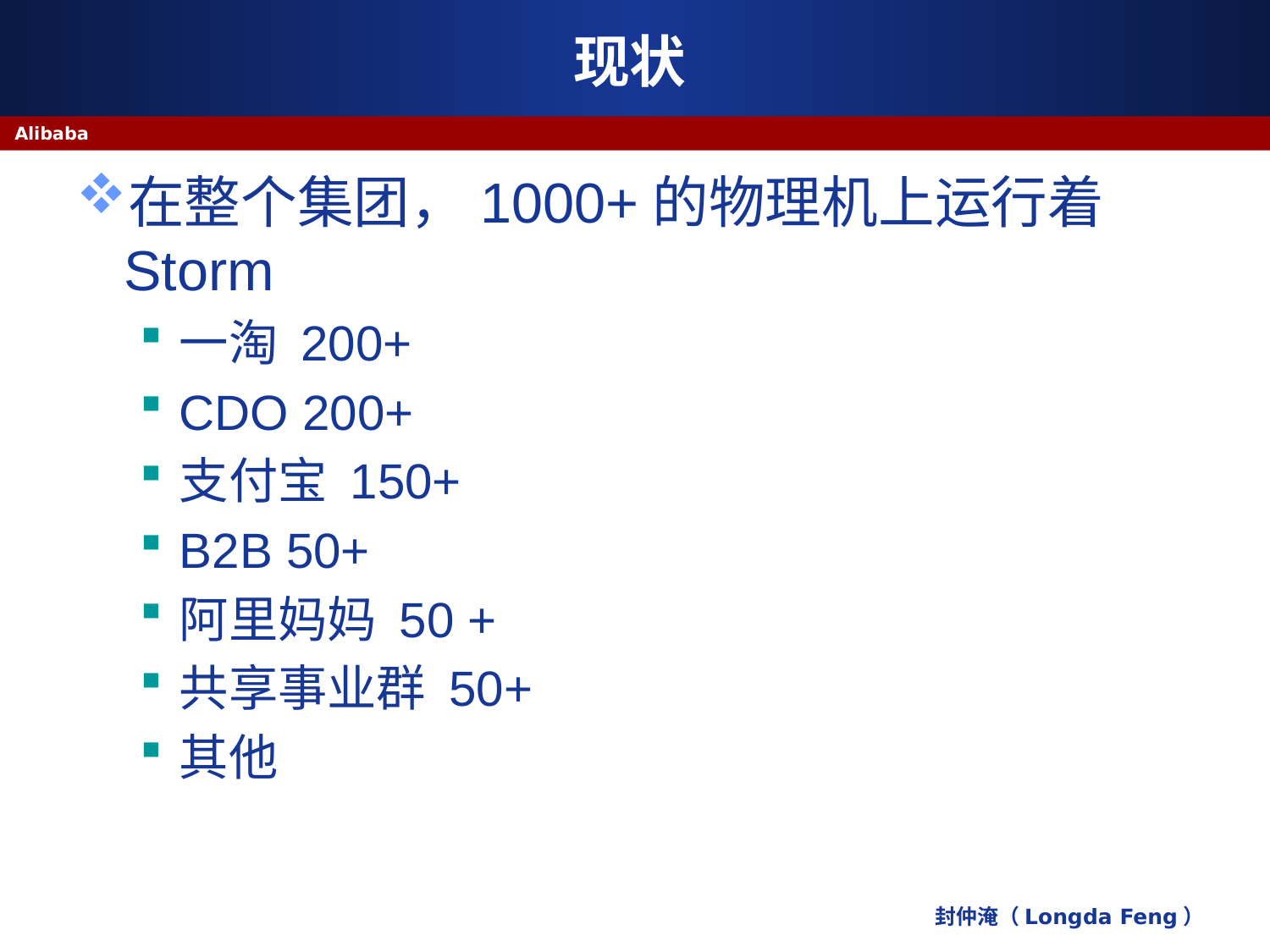

# 现状
Alibaba
在整个集团，1000+的物理机上运行着Storm
一淘 200+
CDO 200+
支付宝 150+
B2B 50+
阿里妈妈 50 +
共享事业群 50+
其他

封仲淹（Longda Feng）